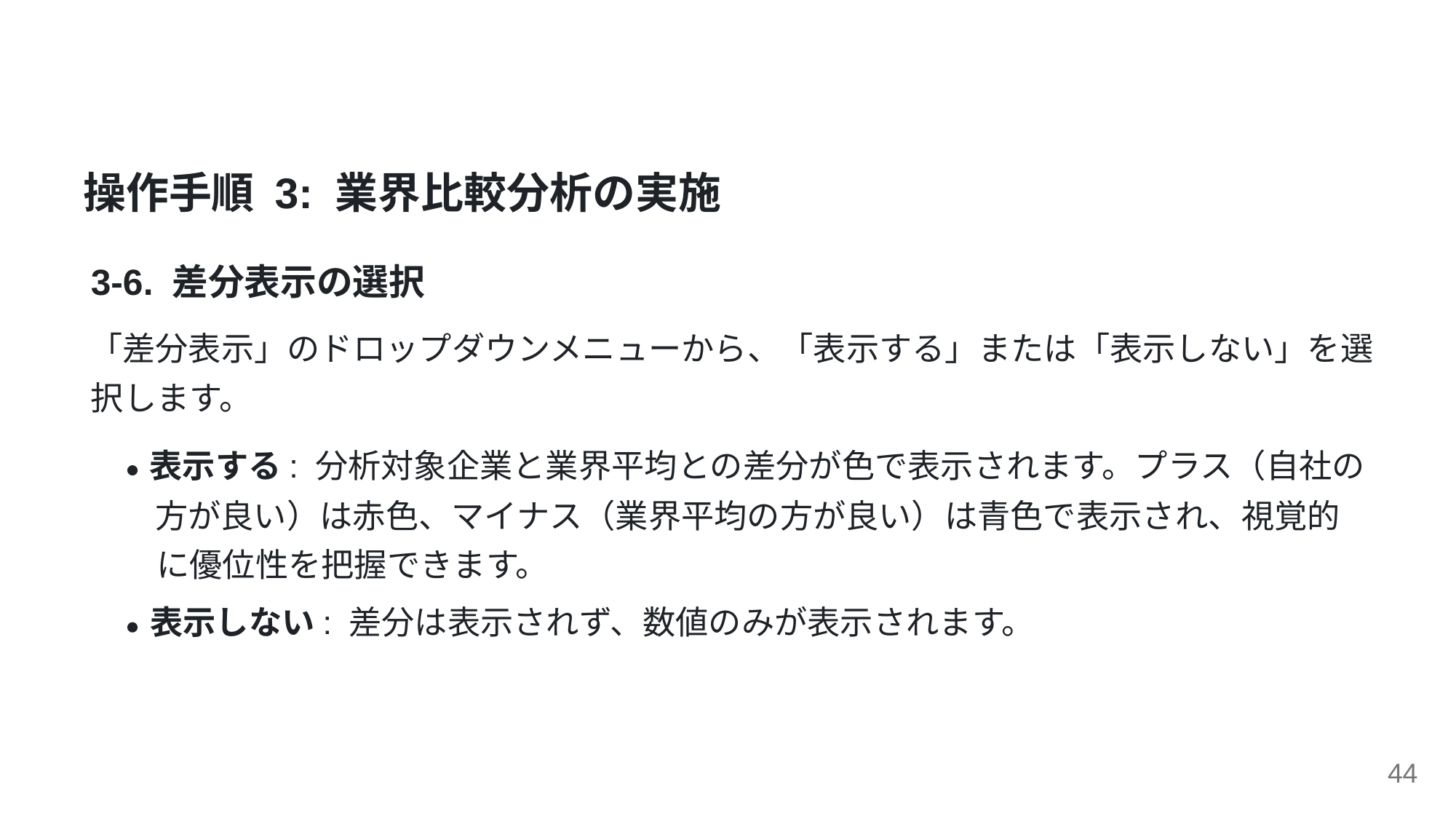

操作⼿順 3: 業界⽐較分析の実施
3-6. 差分表⽰の選択
「差分表⽰」のドロップダウンメニューから、「表⽰する」または「表⽰しない」を選
択します。
表⽰する: 分析対象企業と業界平均との差分が⾊で表⽰されます。プラス（⾃社の

⽅が良い）は⾚⾊、マイナス（業界平均の⽅が良い）は⻘⾊で表⽰され、視覚的
に優位性を把握できます。
表⽰しない: 差分は表⽰されず、数値のみが表⽰されます。

44